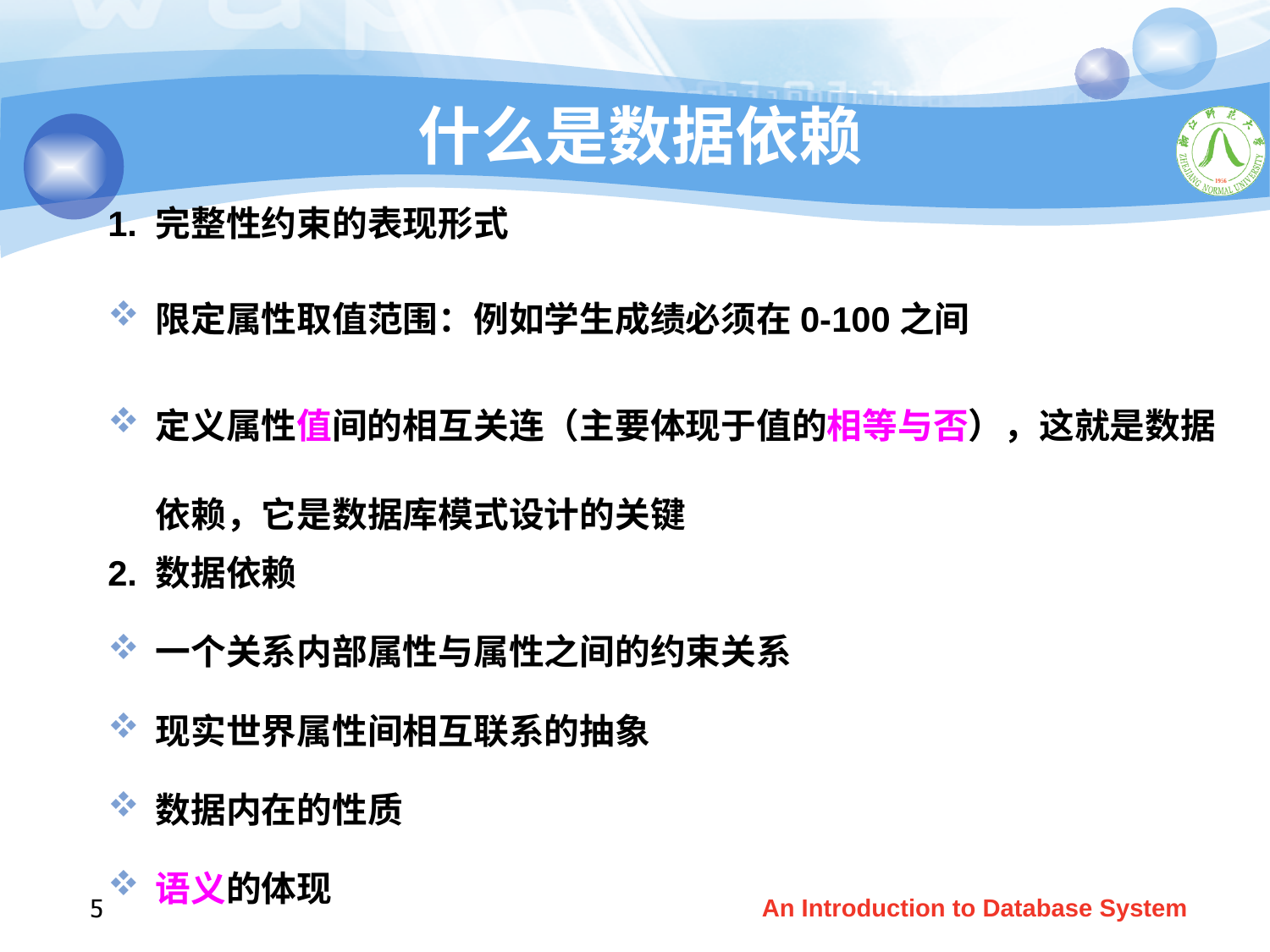

# 什么是数据依赖
1. 完整性约束的表现形式
限定属性取值范围：例如学生成绩必须在0-100之间
定义属性值间的相互关连（主要体现于值的相等与否），这就是数据依赖，它是数据库模式设计的关键
2. 数据依赖
一个关系内部属性与属性之间的约束关系
现实世界属性间相互联系的抽象
数据内在的性质
语义的体现
5
An Introduction to Database System